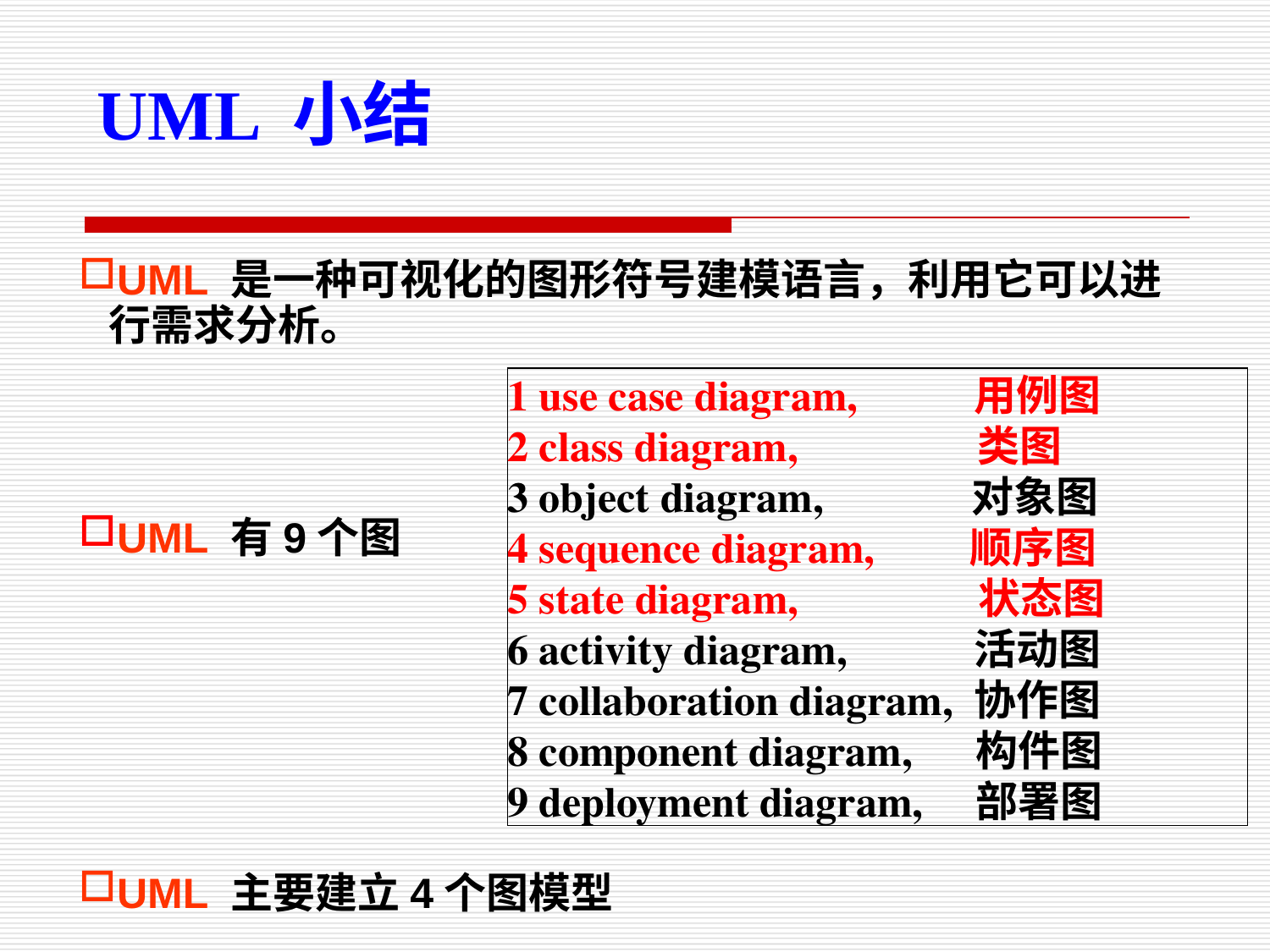

UML 小结
UML 是一种可视化的图形符号建模语言，利用它可以进行需求分析。
1 use case diagram,          用例图
2 class diagram,                类图
3 object diagram,             对象图
4 sequence diagram,        顺序图
5 state diagram,                状态图
6 activity diagram,           活动图
7 collaboration diagram, 协作图
8 component diagram,     构件图
9 deployment diagram,    部署图
UML 有9个图
UML 主要建立4个图模型